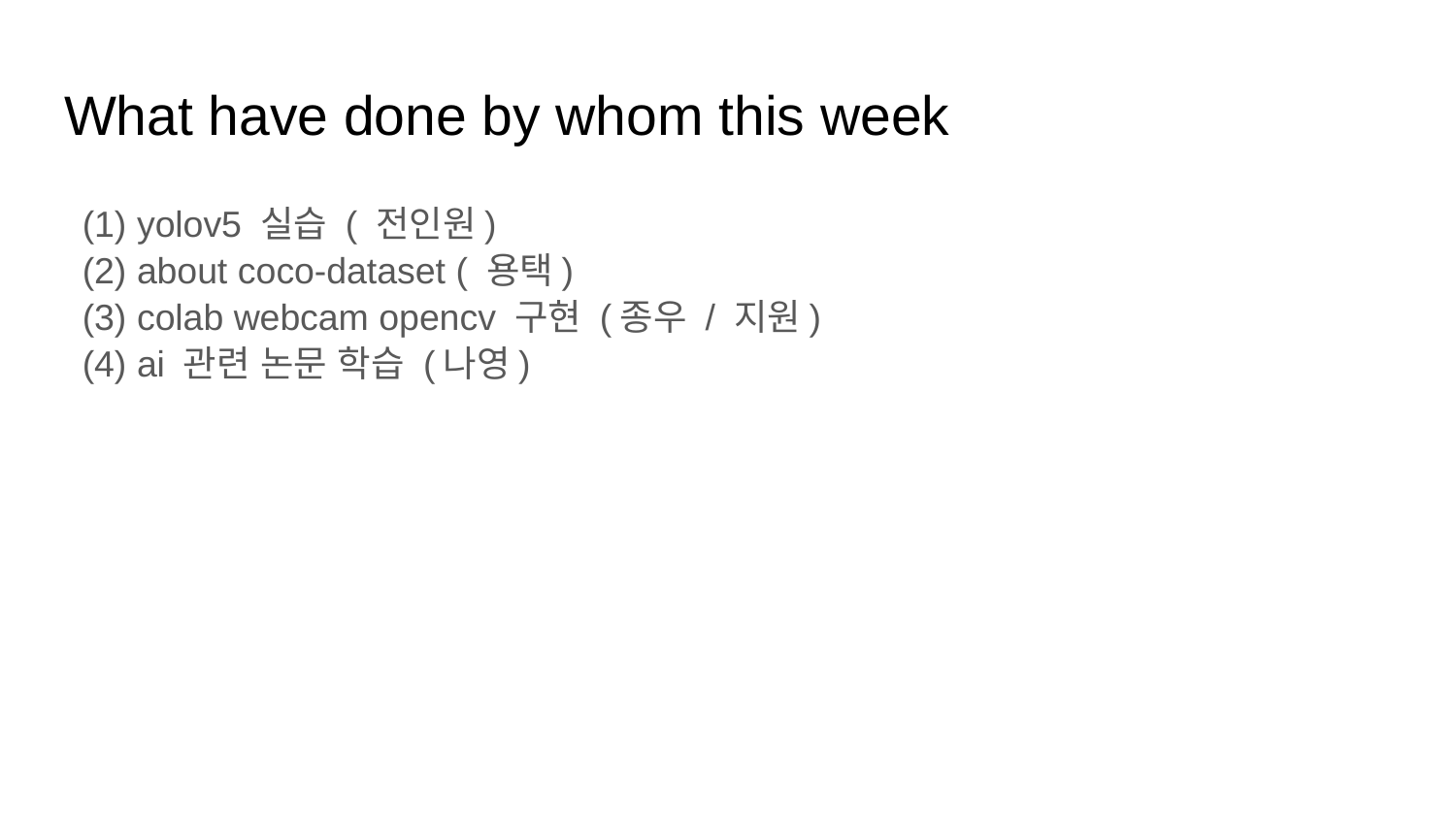

# What have done by whom this week
yolov5 실습 ( 전인원)
about coco-dataset ( 용택)
colab webcam opencv 구현 (종우 / 지원)
ai 관련 논문 학습 (나영)